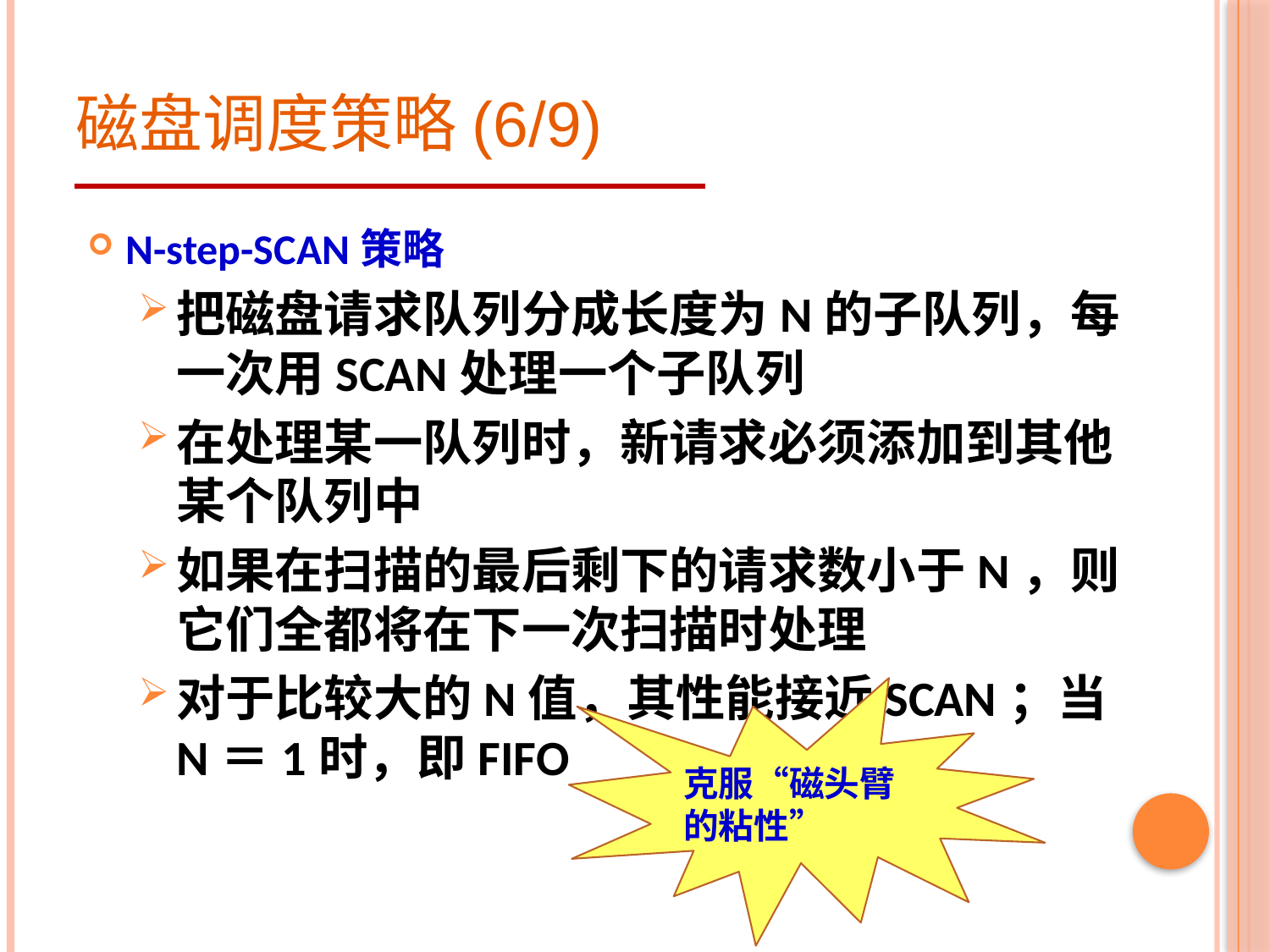

# 磁盘调度策略(6/9)
N-step-SCAN策略
把磁盘请求队列分成长度为N的子队列，每一次用SCAN处理一个子队列
在处理某一队列时，新请求必须添加到其他某个队列中
如果在扫描的最后剩下的请求数小于N，则它们全都将在下一次扫描时处理
对于比较大的N值，其性能接近SCAN；当N＝1时，即FIFO
克服“磁头臂的粘性”